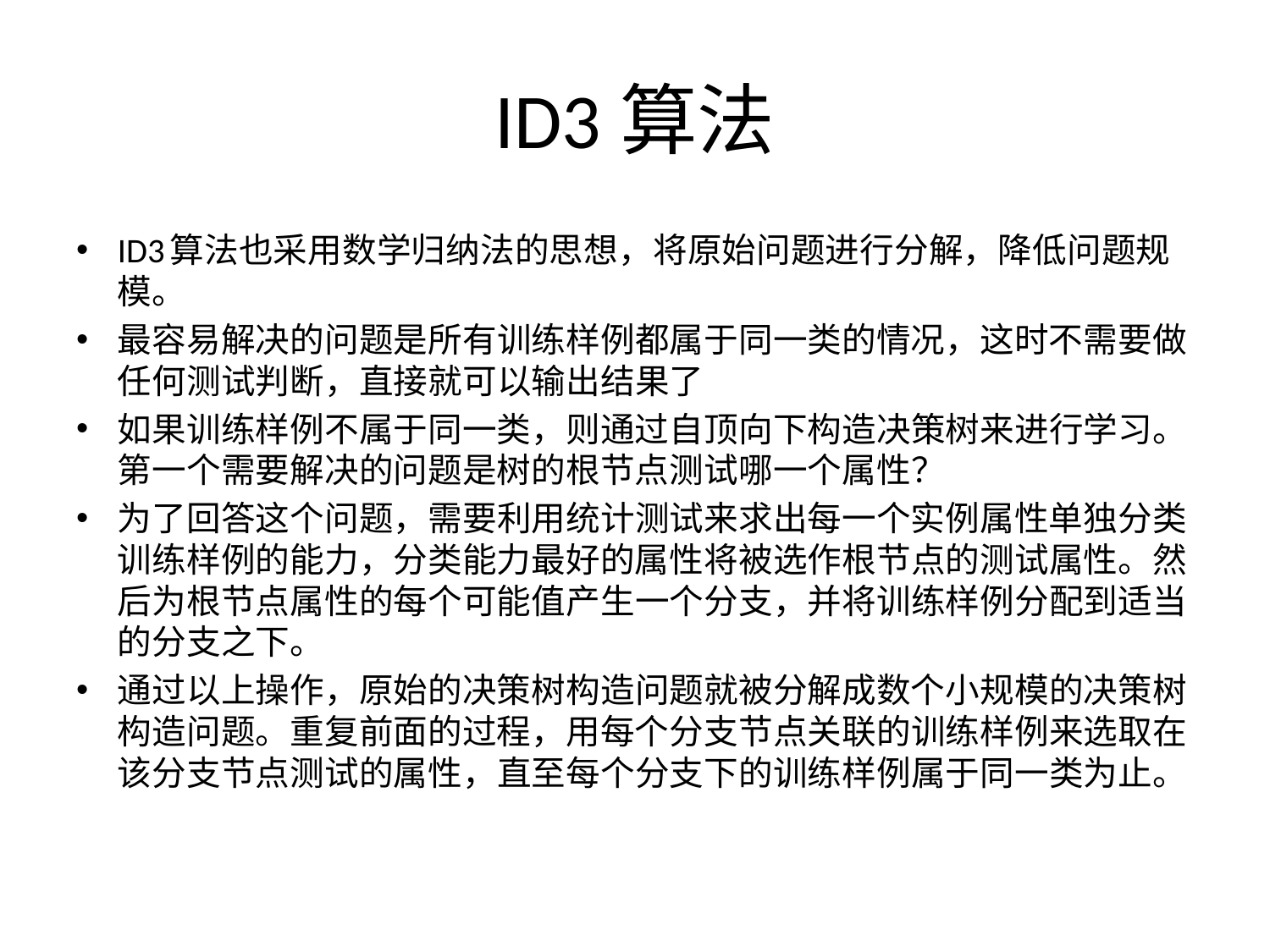

# ID3算法
ID3算法也采用数学归纳法的思想，将原始问题进行分解，降低问题规模。
最容易解决的问题是所有训练样例都属于同一类的情况，这时不需要做任何测试判断，直接就可以输出结果了
如果训练样例不属于同一类，则通过自顶向下构造决策树来进行学习。第一个需要解决的问题是树的根节点测试哪一个属性？
为了回答这个问题，需要利用统计测试来求出每一个实例属性单独分类训练样例的能力，分类能力最好的属性将被选作根节点的测试属性。然后为根节点属性的每个可能值产生一个分支，并将训练样例分配到适当的分支之下。
通过以上操作，原始的决策树构造问题就被分解成数个小规模的决策树构造问题。重复前面的过程，用每个分支节点关联的训练样例来选取在该分支节点测试的属性，直至每个分支下的训练样例属于同一类为止。